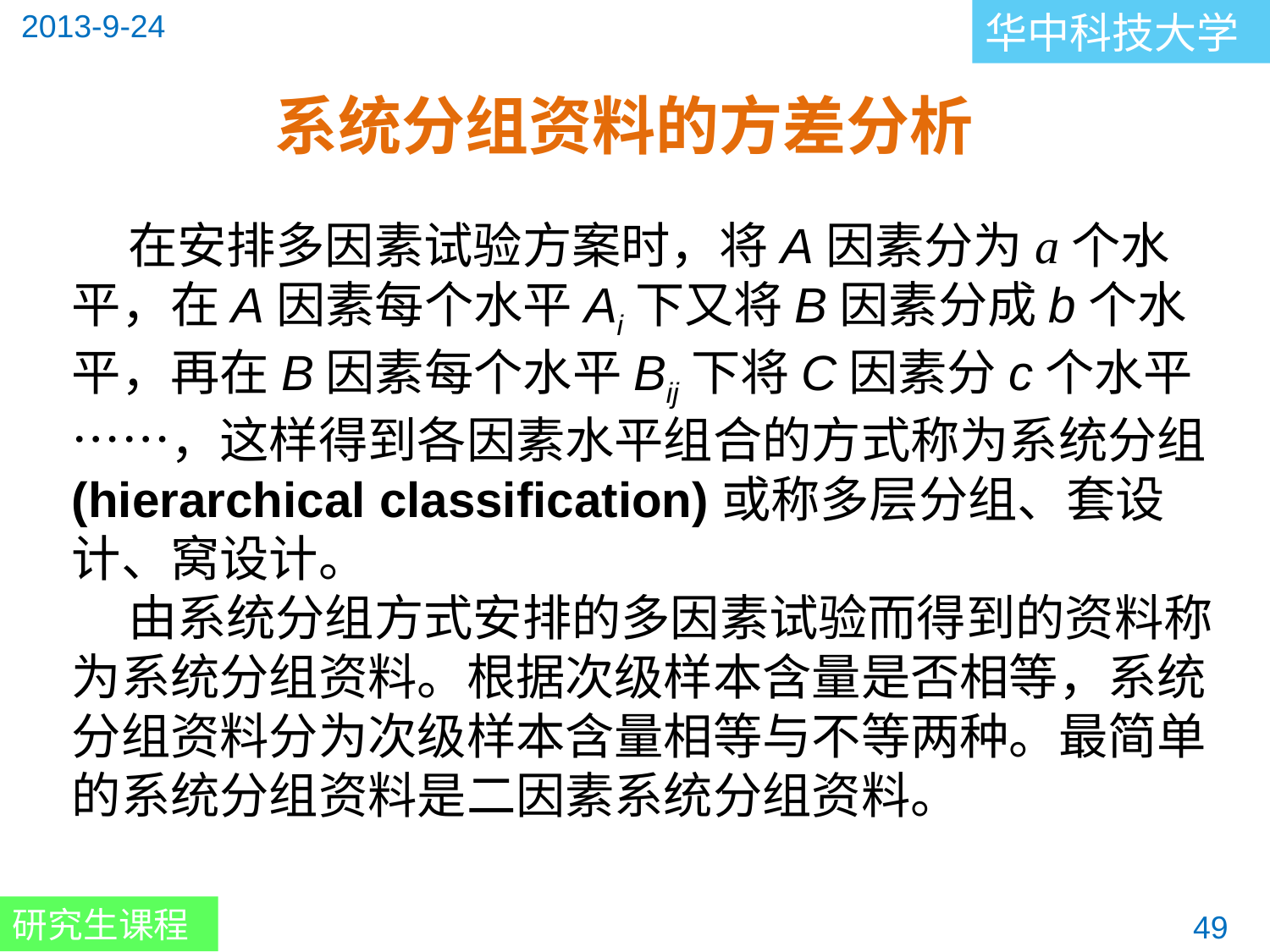

系统分组资料的方差分析
    在安排多因素试验方案时，将A因素分为a个水平，在A因素每个水平Ai下又将B因素分成b个水平，再在B因素每个水平Bij下将C因素分c个水平……，这样得到各因素水平组合的方式称为系统分组(hierarchical classification)或称多层分组、套设计、窝设计。
    由系统分组方式安排的多因素试验而得到的资料称为系统分组资料。根据次级样本含量是否相等，系统分组资料分为次级样本含量相等与不等两种。最简单的系统分组资料是二因素系统分组资料。